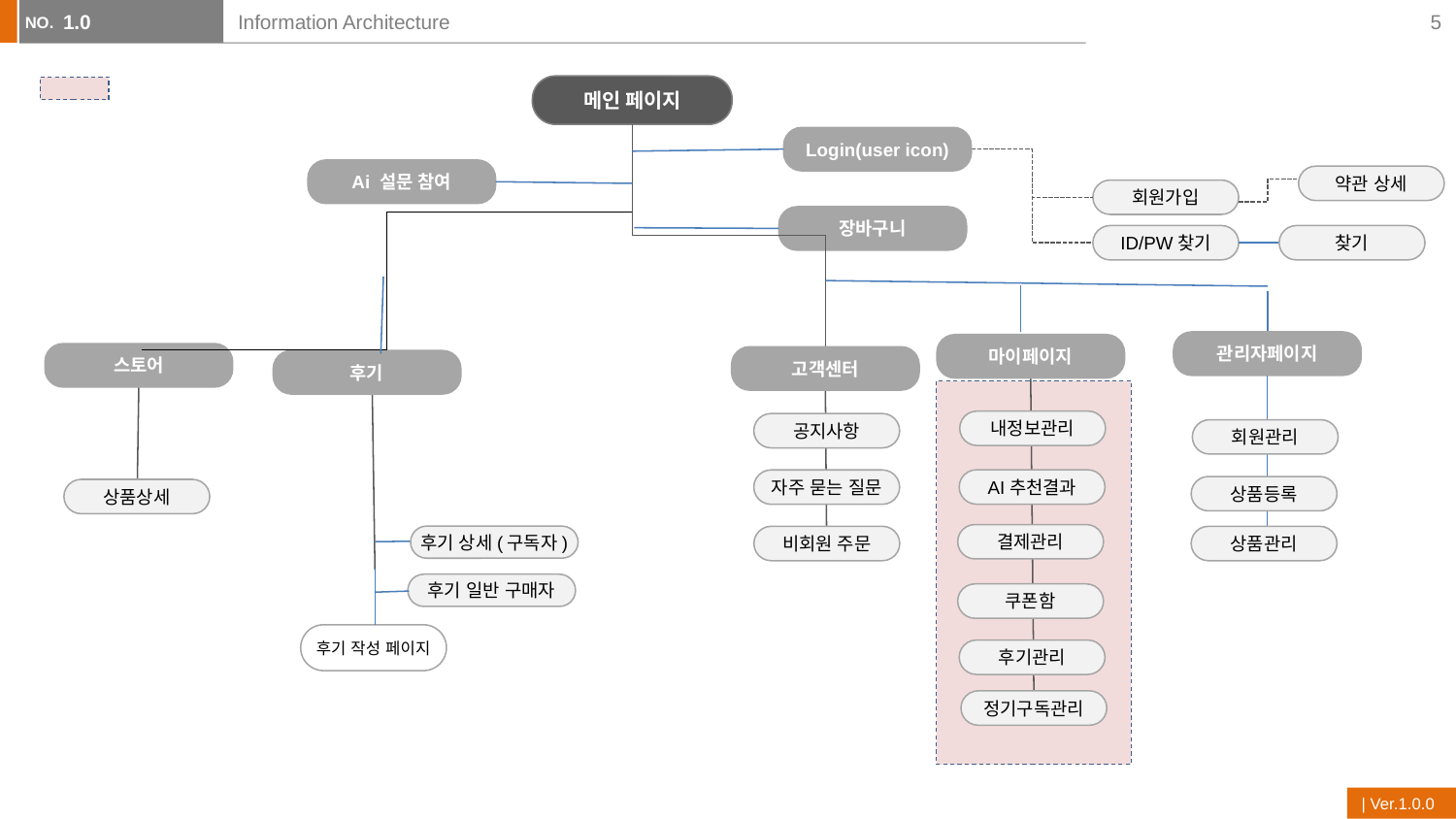

5
1.0
# Information Architecture
메인 페이지

Login(user icon)
Ai 설문 참여
약관 상세
회원가입
장바구니
ID/PW찾기
찾기
관리자페이지
마이페이지
스토어
고객센터
후기

내정보관리
공지사항
회원관리
AI추천결과
자주 묻는 질문
상품등록
상품상세
결제관리
후기 상세(구독자)
비회원 주문
상품관리
후기 일반 구매자
쿠폰함
후기 작성 페이지
후기관리
정기구독관리